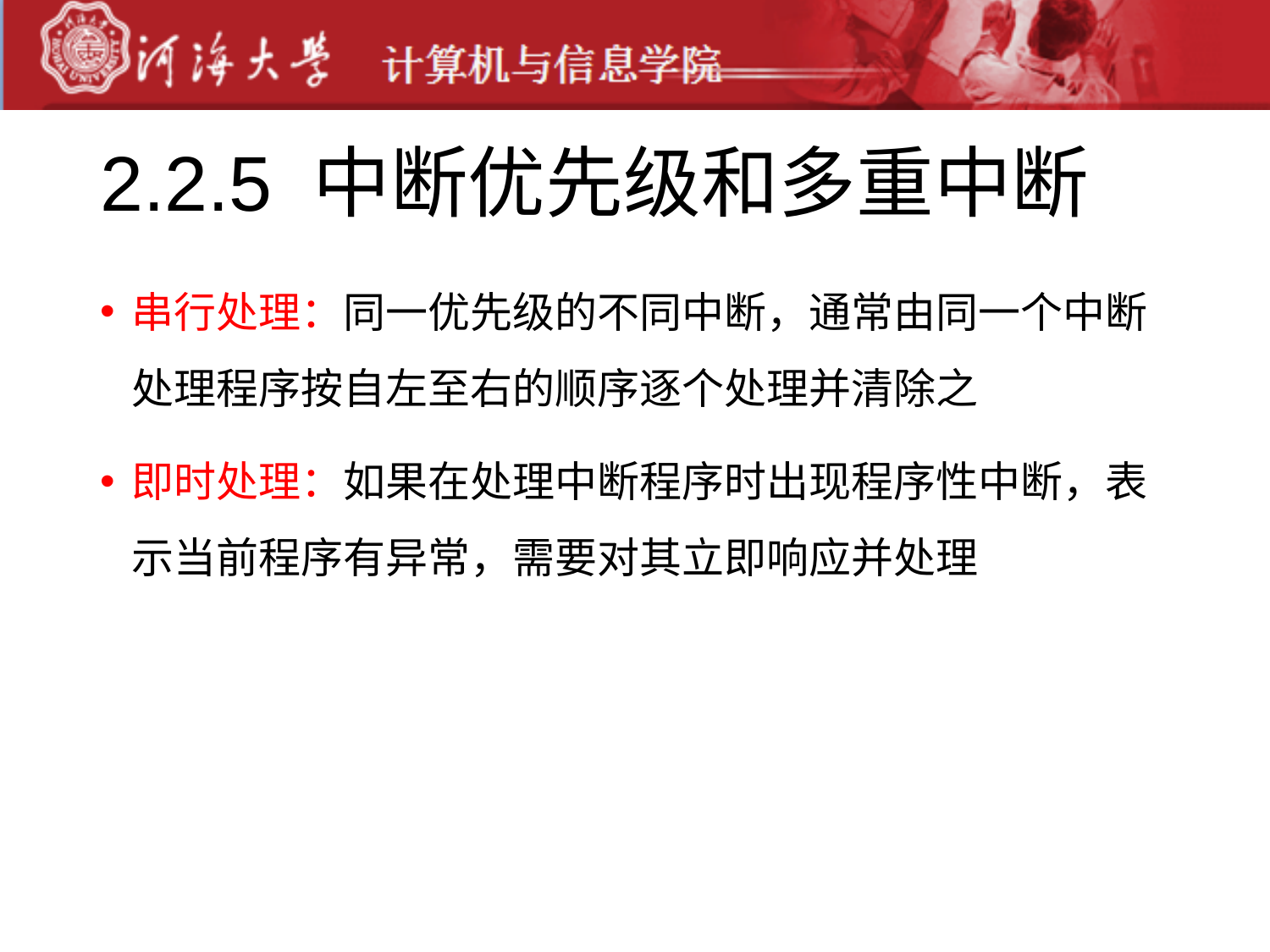

# 2.2.5 中断优先级和多重中断
串行处理：同一优先级的不同中断，通常由同一个中断处理程序按自左至右的顺序逐个处理并清除之
即时处理：如果在处理中断程序时出现程序性中断，表示当前程序有异常，需要对其立即响应并处理